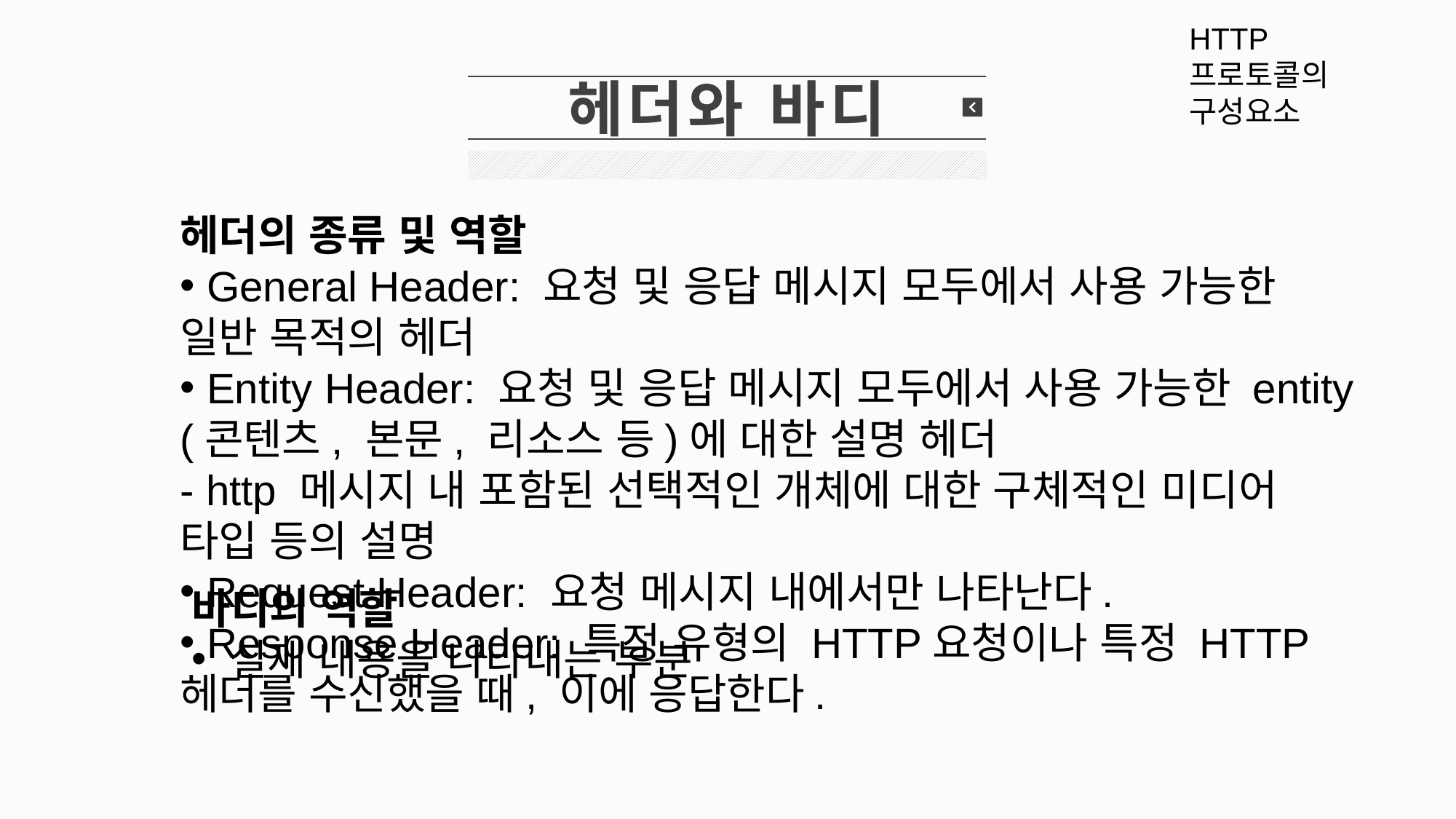

HTTP 프로토콜의 구성요소
헤더와 바디

헤더의 종류 및 역할
 General Header: 요청 및 응답 메시지 모두에서 사용 가능한 일반 목적의 헤더
 Entity Header: 요청 및 응답 메시지 모두에서 사용 가능한 entity (콘텐츠, 본문, 리소스 등)에 대한 설명 헤더
- http 메시지 내 포함된 선택적인 개체에 대한 구체적인 미디어 타입 등의 설명
 Request Header: 요청 메시지 내에서만 나타난다.
 Response Header: 특정 유형의 HTTP요청이나 특정 HTTP 헤더를 수신했을 때, 이에 응답한다.
바디의 역할
 실제 내용을 나타내는 부분